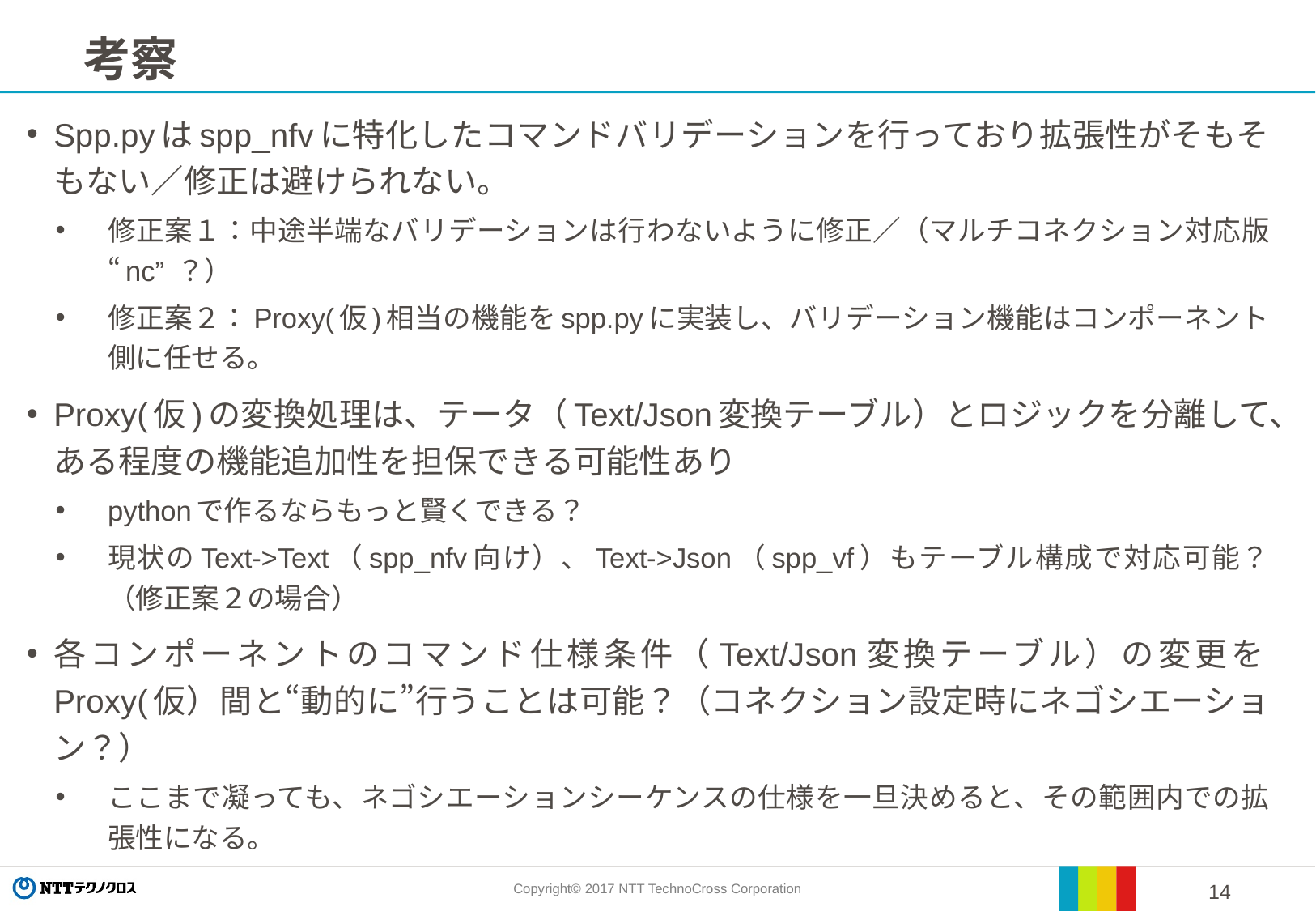

# 考察
Spp.pyはspp_nfvに特化したコマンドバリデーションを行っており拡張性がそもそもない／修正は避けられない。
修正案１：中途半端なバリデーションは行わないように修正／（マルチコネクション対応版“nc” ？）
修正案２：Proxy(仮)相当の機能をspp.pyに実装し、バリデーション機能はコンポーネント側に任せる。
Proxy(仮)の変換処理は、テータ（Text/Json変換テーブル）とロジックを分離して、ある程度の機能追加性を担保できる可能性あり
pythonで作るならもっと賢くできる？
現状のText->Text（spp_nfv向け）、Text->Json（spp_vf）もテーブル構成で対応可能？（修正案２の場合）
各コンポーネントのコマンド仕様条件（Text/Json変換テーブル）の変更をProxy(仮）間と“動的に”行うことは可能？（コネクション設定時にネゴシエーション？）
ここまで凝っても、ネゴシエーションシーケンスの仕様を一旦決めると、その範囲内での拡張性になる。